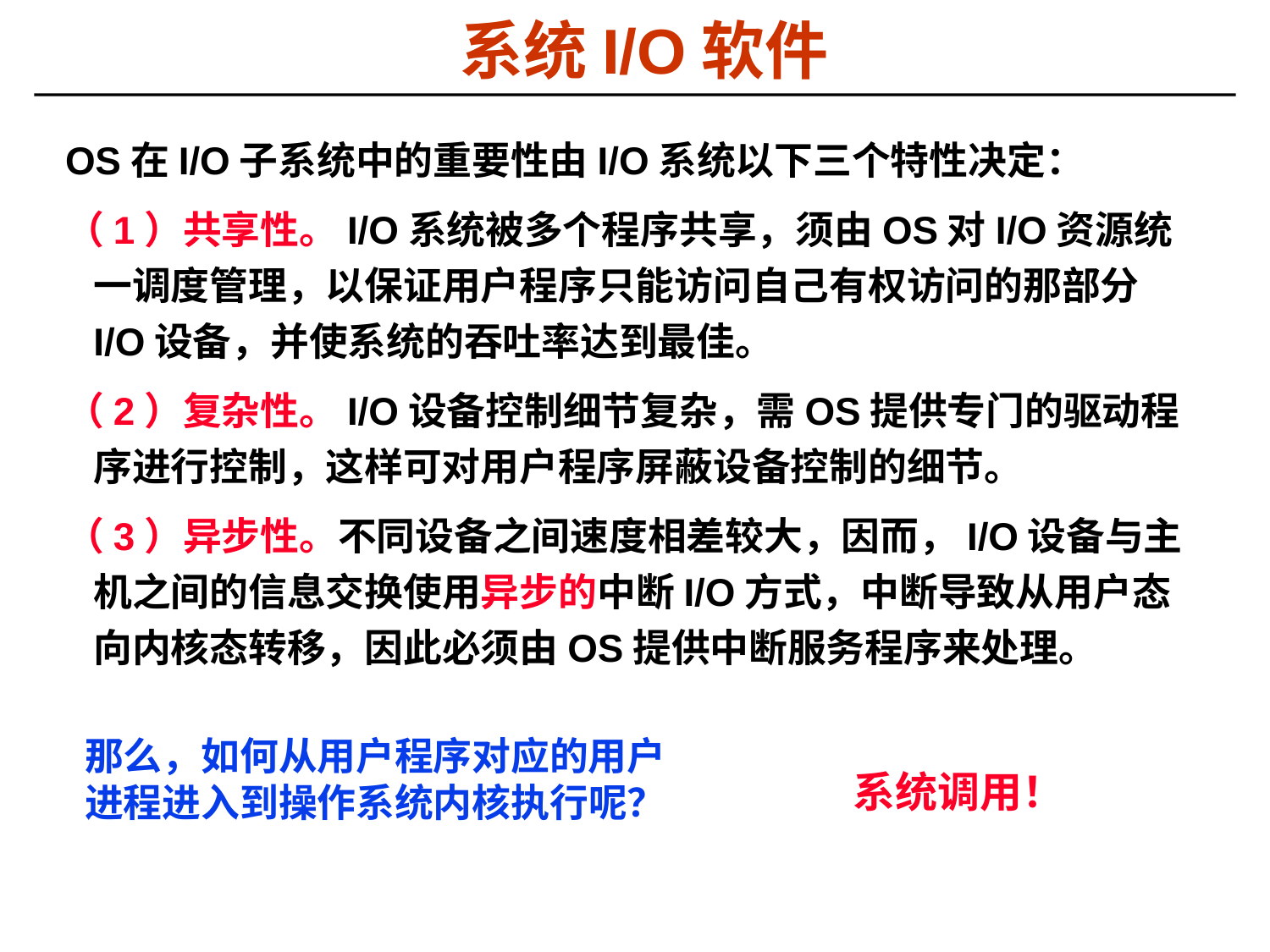

# 系统I/O软件
OS在I/O子系统中的重要性由I/O系统以下三个特性决定：
（1）共享性。I/O系统被多个程序共享，须由OS对I/O资源统一调度管理，以保证用户程序只能访问自己有权访问的那部分I/O设备，并使系统的吞吐率达到最佳。
（2）复杂性。I/O设备控制细节复杂，需OS提供专门的驱动程序进行控制，这样可对用户程序屏蔽设备控制的细节。
（3）异步性。不同设备之间速度相差较大，因而，I/O设备与主机之间的信息交换使用异步的中断I/O方式，中断导致从用户态向内核态转移，因此必须由OS提供中断服务程序来处理。
那么，如何从用户程序对应的用户进程进入到操作系统内核执行呢？
系统调用！